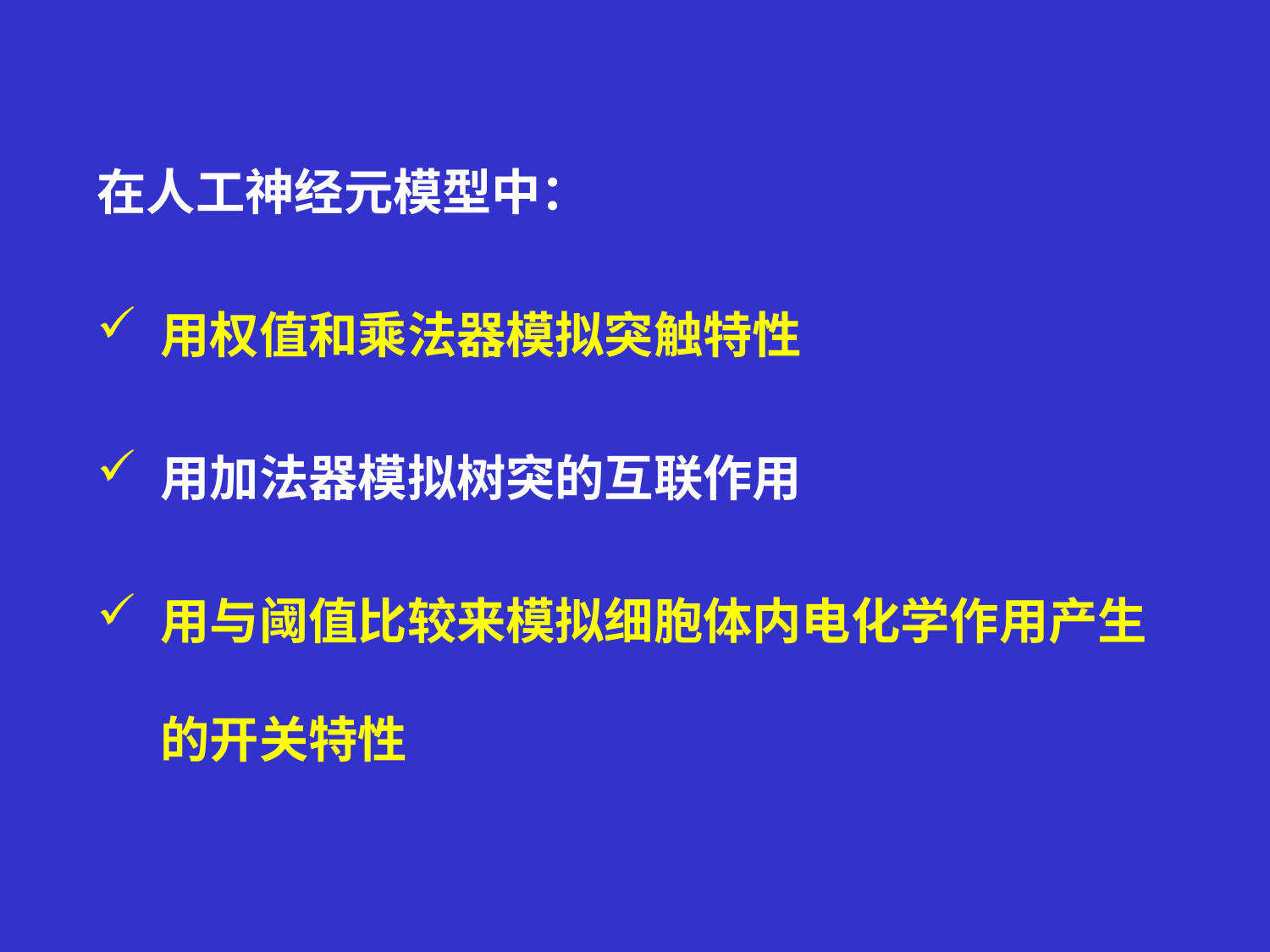

在人工神经元模型中：
用权值和乘法器模拟突触特性
用加法器模拟树突的互联作用
用与阈值比较来模拟细胞体内电化学作用产生的开关特性